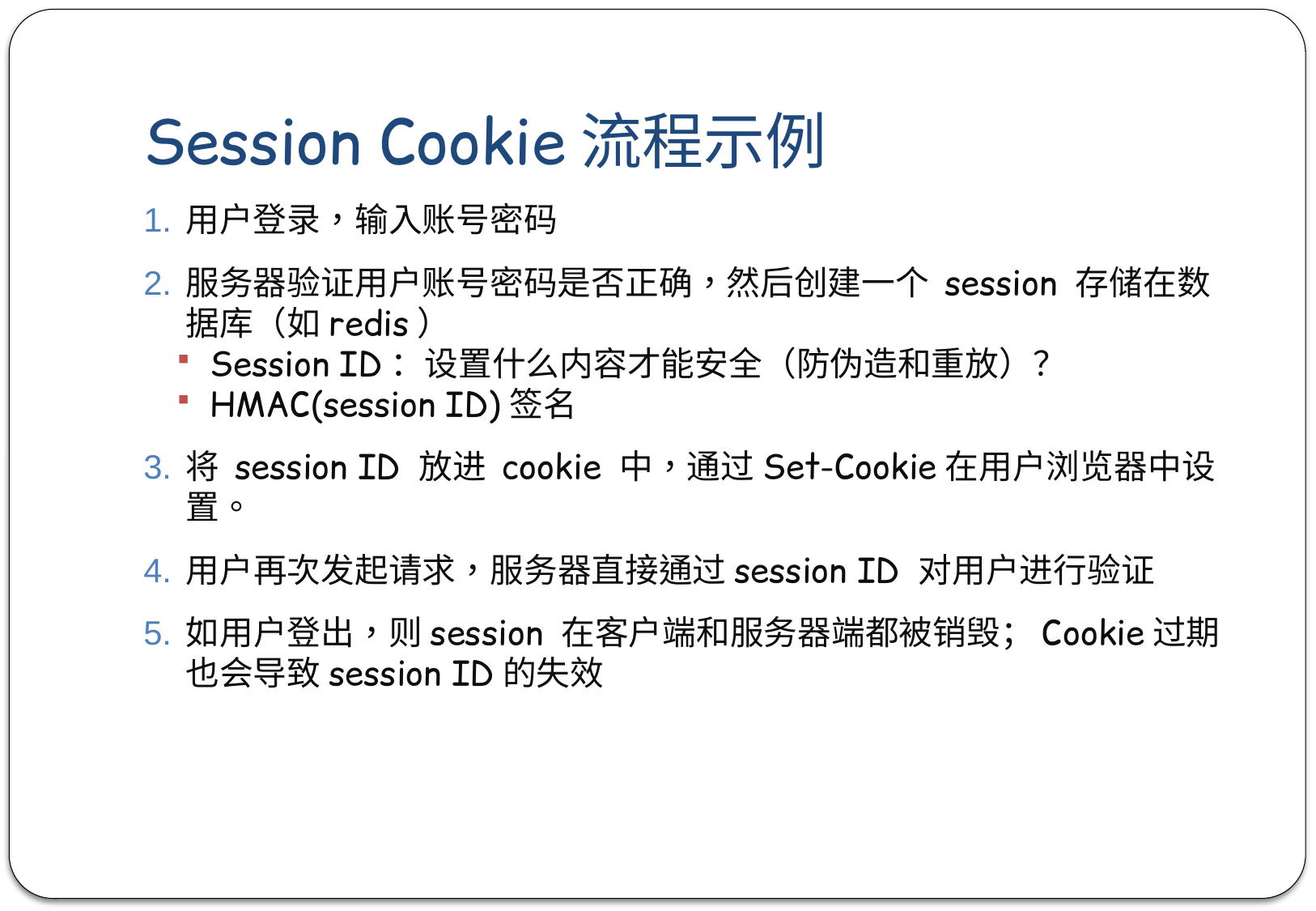

# Session Cookie流程示例
用户登录，输入账号密码
服务器验证用户账号密码是否正确，然后创建一个 session 存储在数据库（如redis）
Session ID：设置什么内容才能安全（防伪造和重放）？
HMAC(session ID)签名
将 session ID 放进 cookie 中，通过Set-Cookie在用户浏览器中设置。
用户再次发起请求，服务器直接通过session ID 对用户进行验证
如用户登出，则session 在客户端和服务器端都被销毁；Cookie过期也会导致session ID的失效